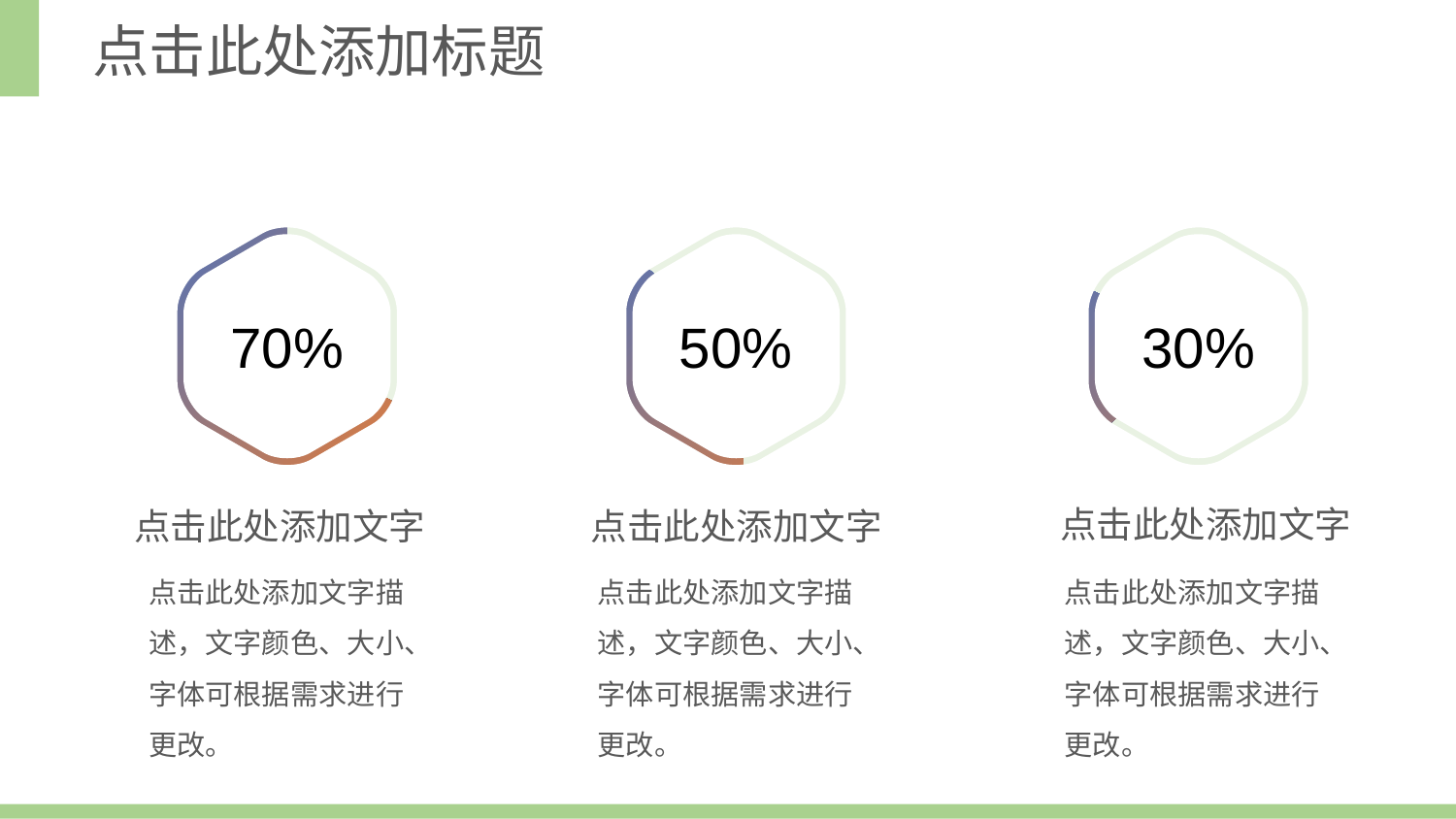

点击此处添加标题

70%
50%
30%
点击此处添加文字
点击此处添加文字
点击此处添加文字
点击此处添加文字描述，文字颜色、大小、字体可根据需求进行更改。
点击此处添加文字描述，文字颜色、大小、字体可根据需求进行更改。
点击此处添加文字描述，文字颜色、大小、字体可根据需求进行更改。